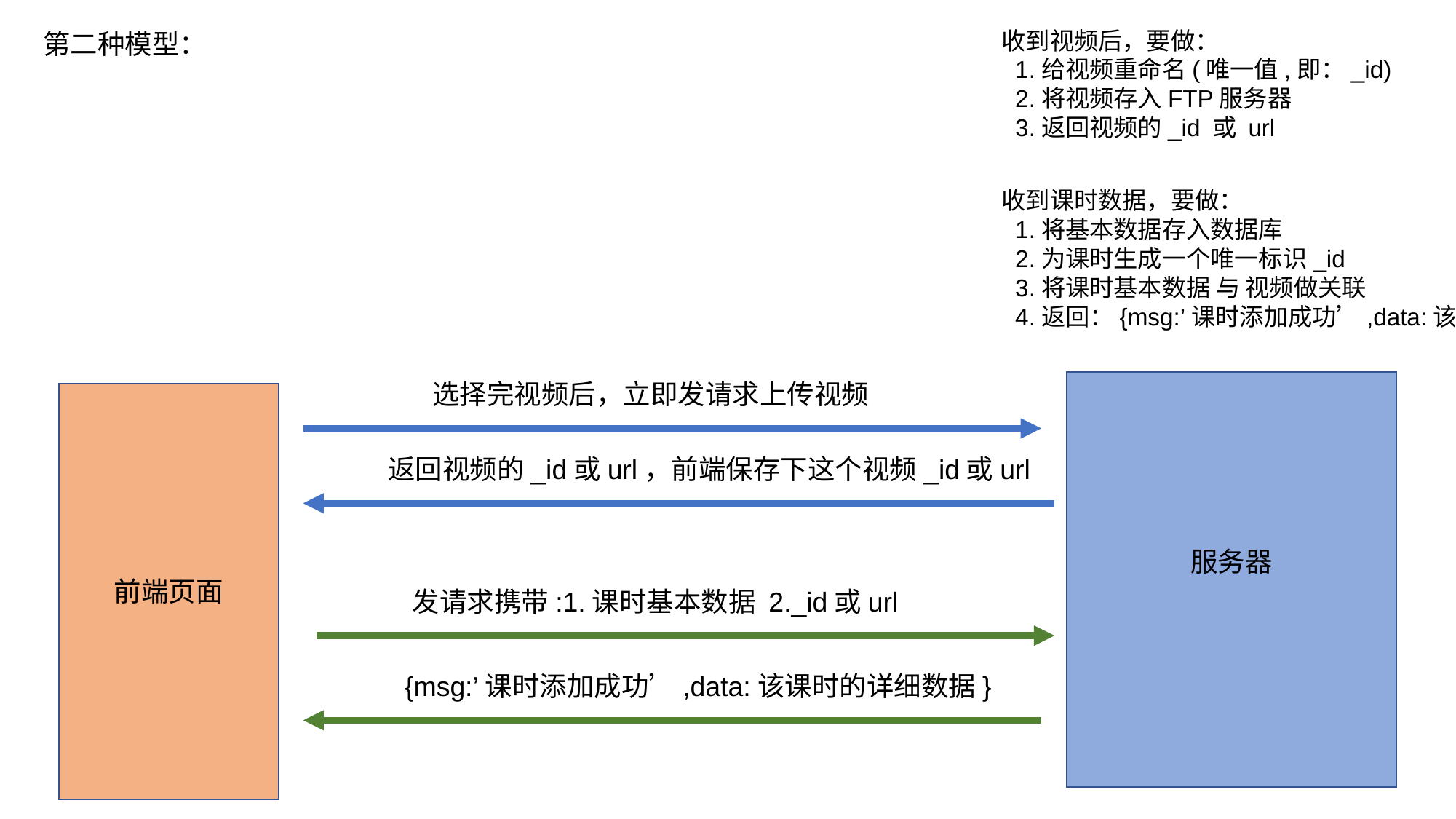

收到视频后，要做：
  1.给视频重命名(唯一值,即：_id)
  2.将视频存入FTP服务器
  3.返回视频的_id 或 url
第二种模型：
收到课时数据，要做：
  1.将基本数据存入数据库
  2.为课时生成一个唯一标识_id
  3.将课时基本数据 与 视频做关联
  4.返回：{msg:’课时添加成功’,data:该课时的详细数据}
选择完视频后，立即发请求上传视频

返回视频的_id或url，前端保存下这个视频_id或url
服务器
前端页面
发请求携带:1.课时基本数据 2._id或url
{msg:’课时添加成功’,data:该课时的详细数据}